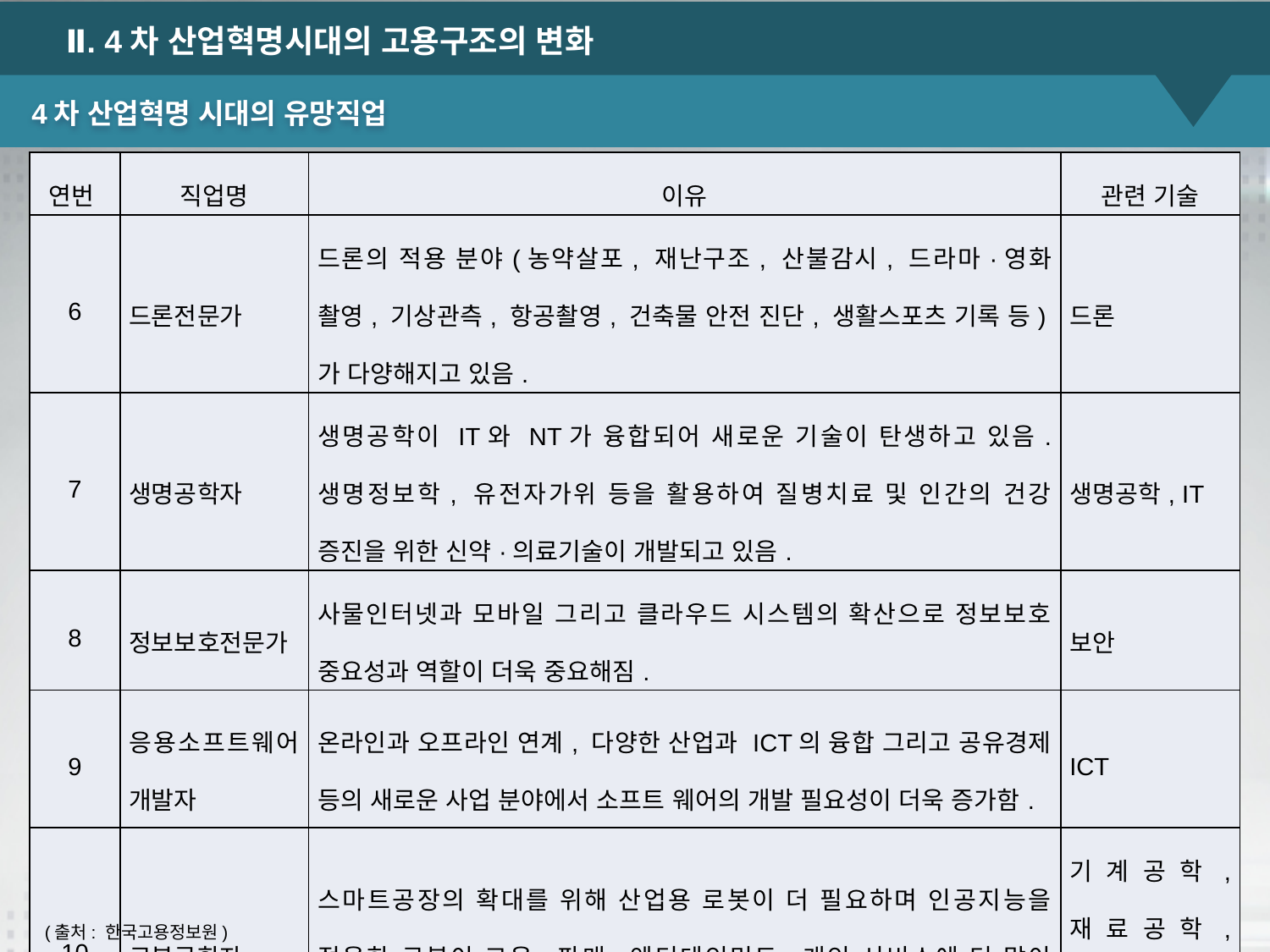

Ⅱ. 4차 산업혁명시대의 고용구조의 변화
# 4차 산업혁명 시대의 유망직업
| 연번 | 직업명 | 이유 | 관련 기술 |
| --- | --- | --- | --- |
| 6 | 드론전문가 | 드론의 적용 분야(농약살포, 재난구조, 산불감시, 드라마·영화 촬영, 기상관측, 항공촬영, 건축물 안전 진단, 생활스포츠 기록 등)가 다양해지고 있음. | 드론 |
| 7 | 생명공학자 | 생명공학이 IT와 NT가 융합되어 새로운 기술이 탄생하고 있음. 생명정보학, 유전자가위 등을 활용하여 질병치료 및 인간의 건강 증진을 위한 신약·의료기술이 개발되고 있음. | 생명공학, IT |
| 8 | 정보보호전문가 | 사물인터넷과 모바일 그리고 클라우드 시스템의 확산으로 정보보호 중요성과 역할이 더욱 중요해짐. | 보안 |
| 9 | 응용소프트웨어 개발자 | 온라인과 오프라인 연계, 다양한 산업과 ICT의 융합 그리고 공유경제 등의 새로운 사업 분야에서 소프트 웨어의 개발 필요성이 더욱 증가함. | ICT |
| 10 | 로봇공학자 | 스마트공장의 확대를 위해 산업용 로봇이 더 필요하며 인공지능을 적용한 로봇이 교육·판매·엔터테인먼트·개인 서비스에 더 많이 이용될 것임. | 기계공학, 재료공학, 컴퓨터공학, 인공지능 등 |
(출처: 한국고용정보원)